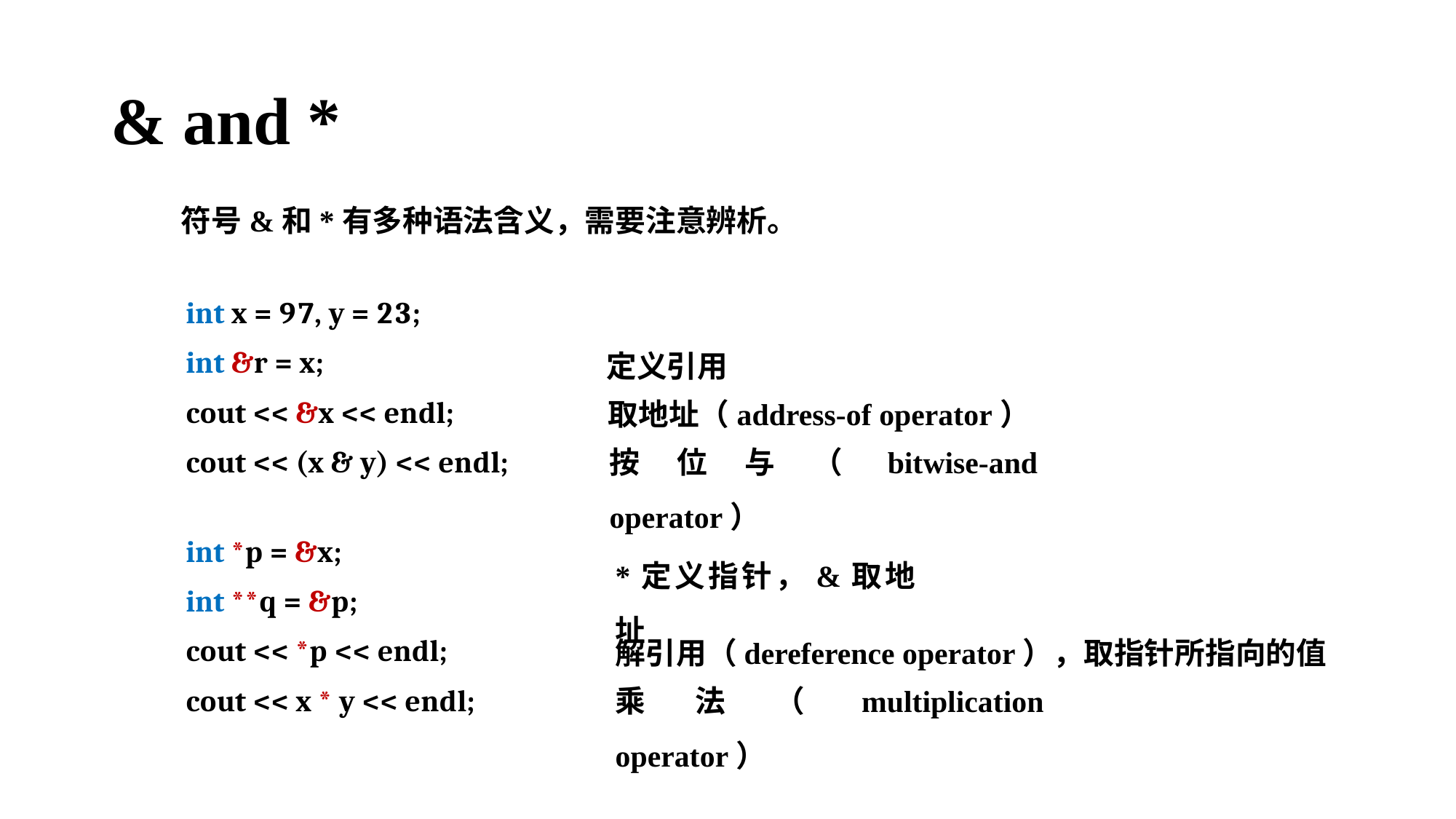

# & and *
符号&和*有多种语法含义，需要注意辨析。
int x = 97, y = 23;
int &r = x;
cout << &x << endl;
cout << (x & y) << endl;
定义引用
取地址（address-of operator）
按位与（bitwise-and operator）
int *p = &x;
int **q = &p;
cout << *p << endl;
cout << x * y << endl;
*定义指针，&取地址
解引用（dereference operator），取指针所指向的值
乘法（multiplication operator）